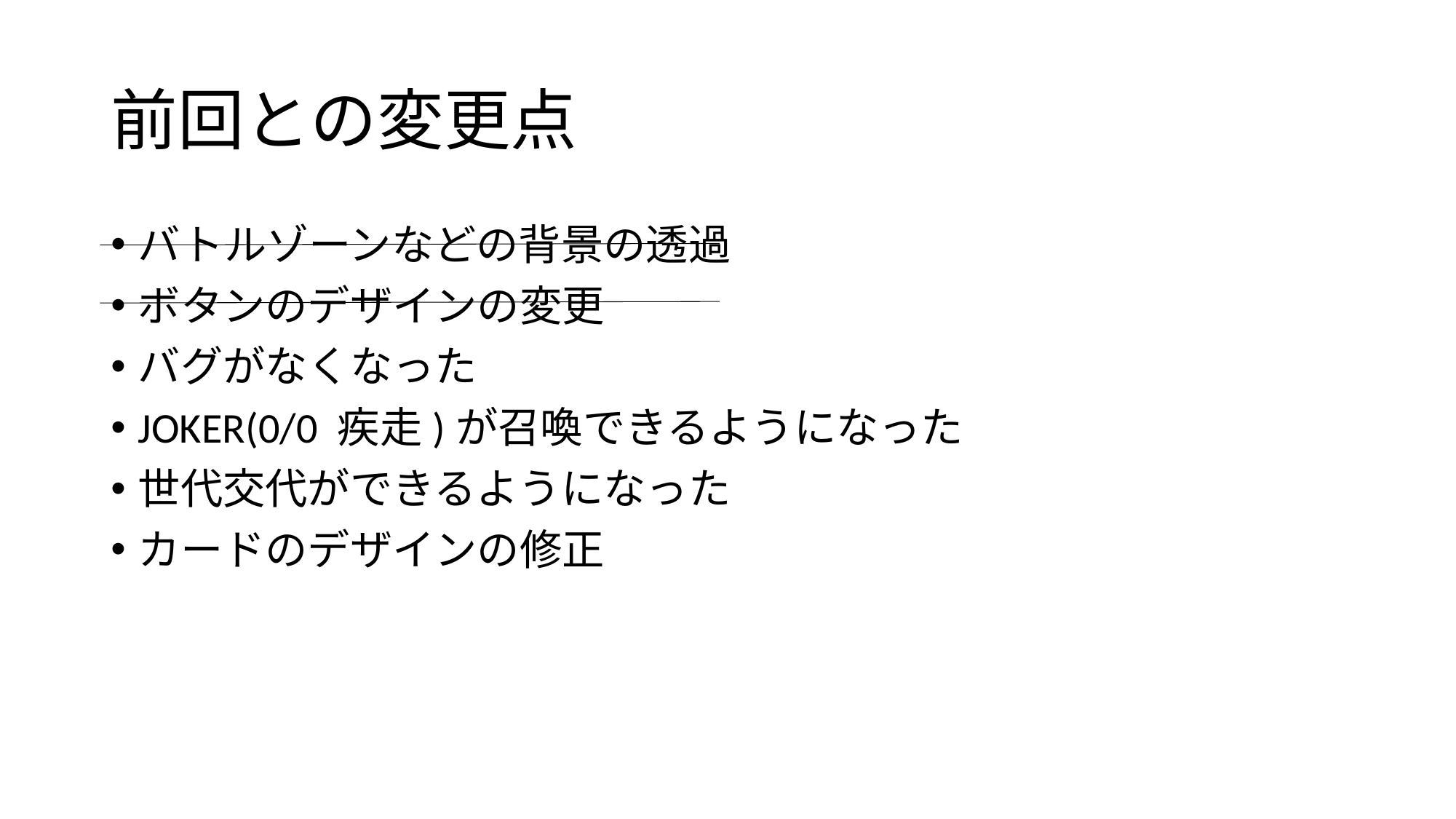

# 前回との変更点
バトルゾーンなどの背景の透過
ボタンのデザインの変更
バグがなくなった
JOKER(0/0 疾走)が召喚できるようになった
世代交代ができるようになった
カードのデザインの修正